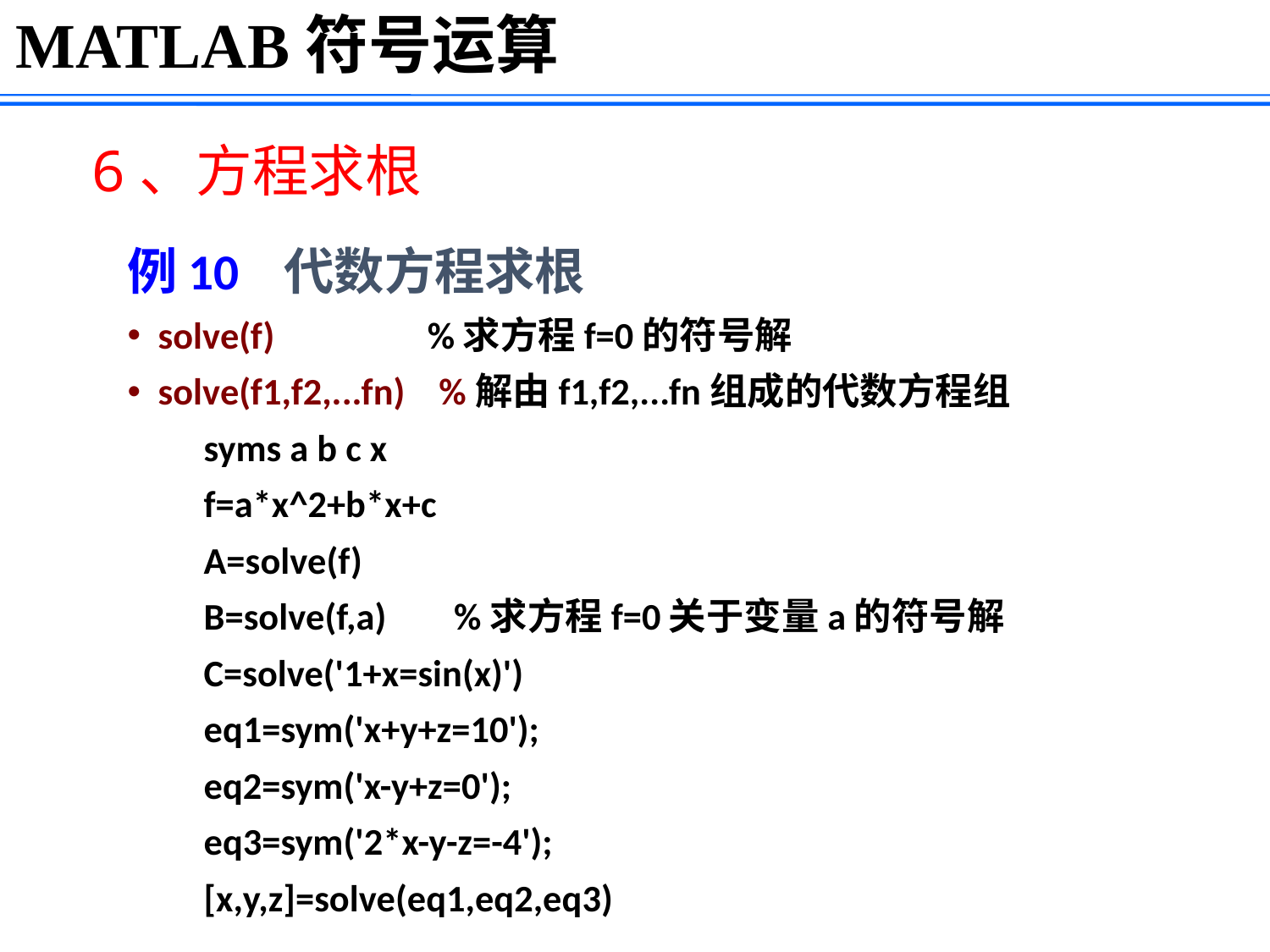

MATLAB符号运算

# 6、方程求根
例10   代数方程求根
solve(f)                  %求方程f=0的符号解
solve(f1,f2,...fn)    %解由f1,f2,...fn组成的代数方程组
         syms a b c x
         f=a*x^2+b*x+c
         A=solve(f)
         B=solve(f,a)        %求方程f=0关于变量a的符号解
         C=solve('1+x=sin(x)')
         eq1=sym('x+y+z=10');
         eq2=sym('x-y+z=0');
         eq3=sym('2*x-y-z=-4');
         [x,y,z]=solve(eq1,eq2,eq3)